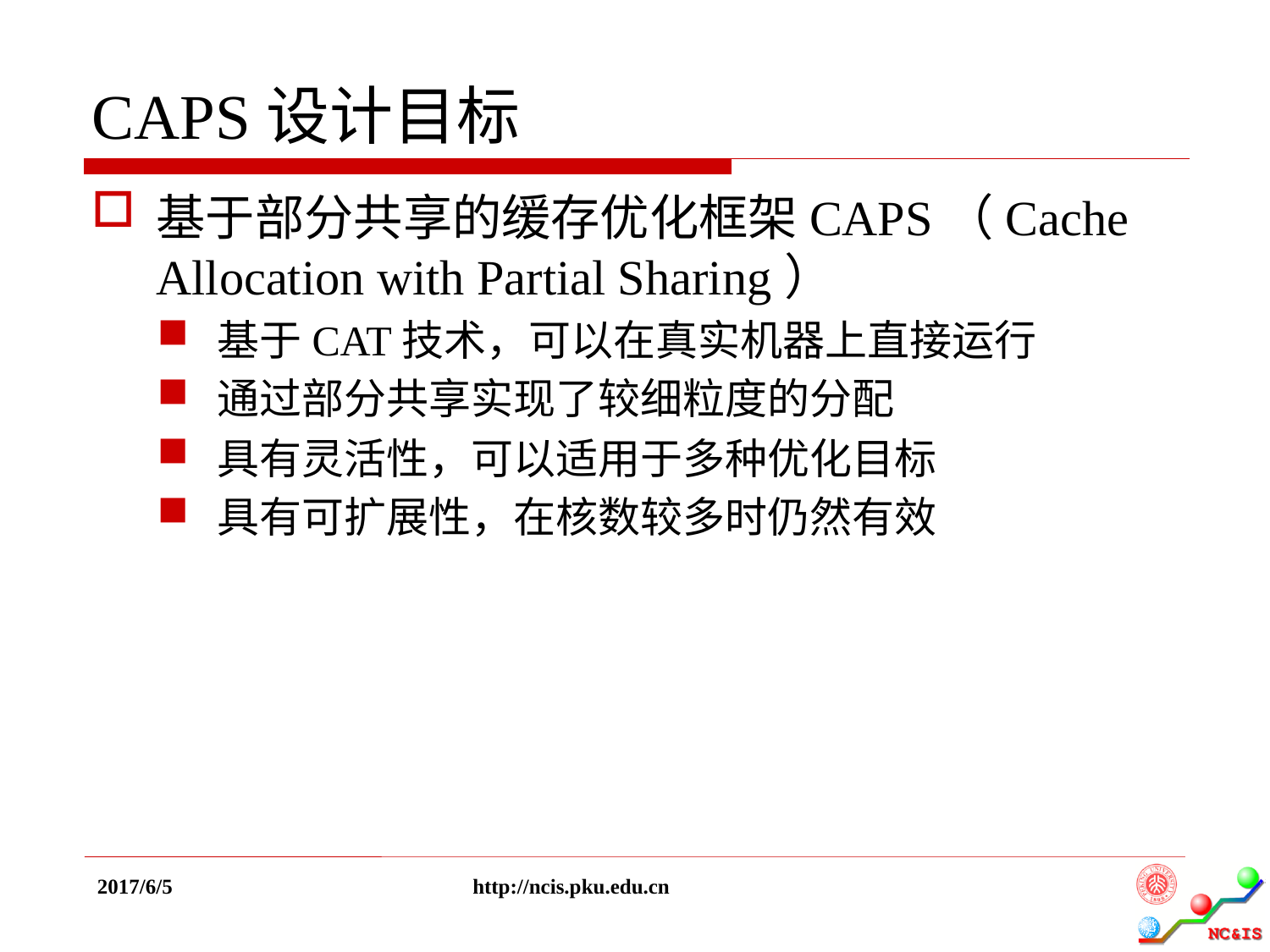

# CAPS设计目标
基于部分共享的缓存优化框架CAPS（Cache Allocation with Partial Sharing）
基于CAT技术，可以在真实机器上直接运行
通过部分共享实现了较细粒度的分配
具有灵活性，可以适用于多种优化目标
具有可扩展性，在核数较多时仍然有效
2017/6/5
http://ncis.pku.edu.cn